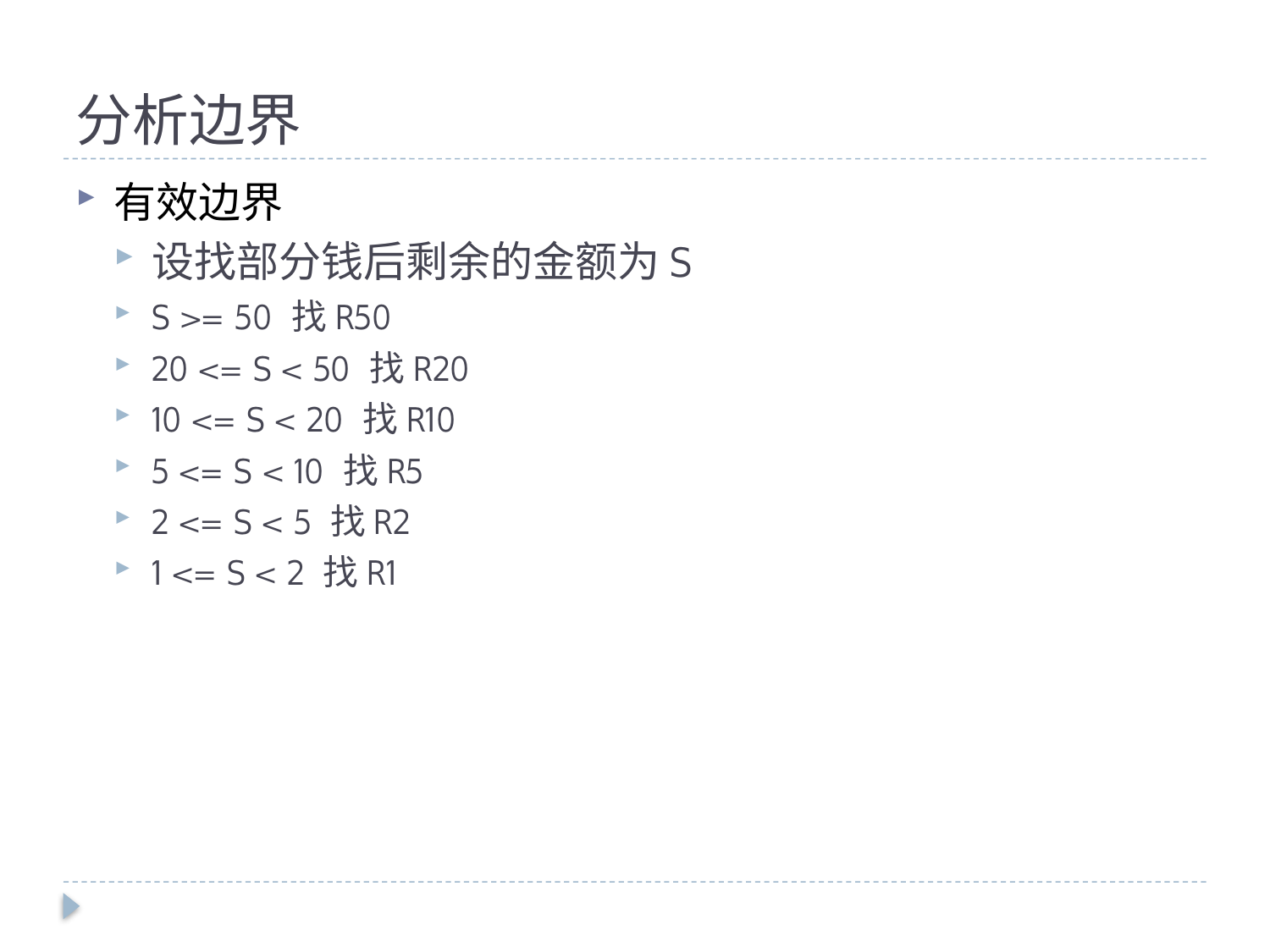

# 分析边界
有效边界
设找部分钱后剩余的金额为S
S >= 50 找R50
20 <= S < 50 找R20
10 <= S < 20 找R10
5 <= S < 10 找R5
2 <= S < 5 找R2
1 <= S < 2 找R1